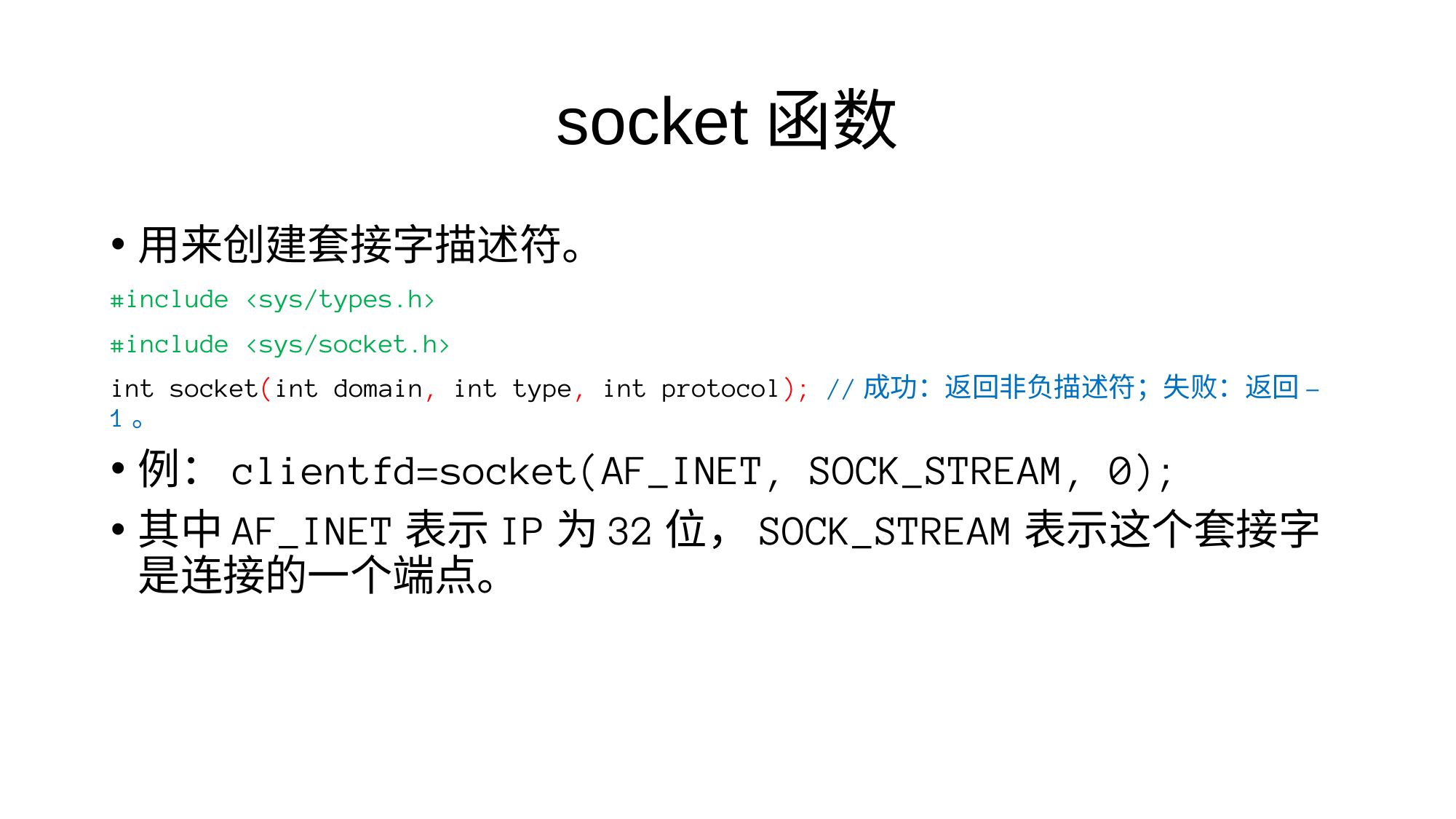

# socket函数
用来创建套接字描述符。
#include <sys/types.h>
#include <sys/socket.h>
int socket(int domain, int type, int protocol); //成功：返回非负描述符；失败：返回-1。
例：clientfd=socket(AF_INET, SOCK_STREAM, 0);
其中AF_INET表示IP为32位，SOCK_STREAM表示这个套接字是连接的一个端点。